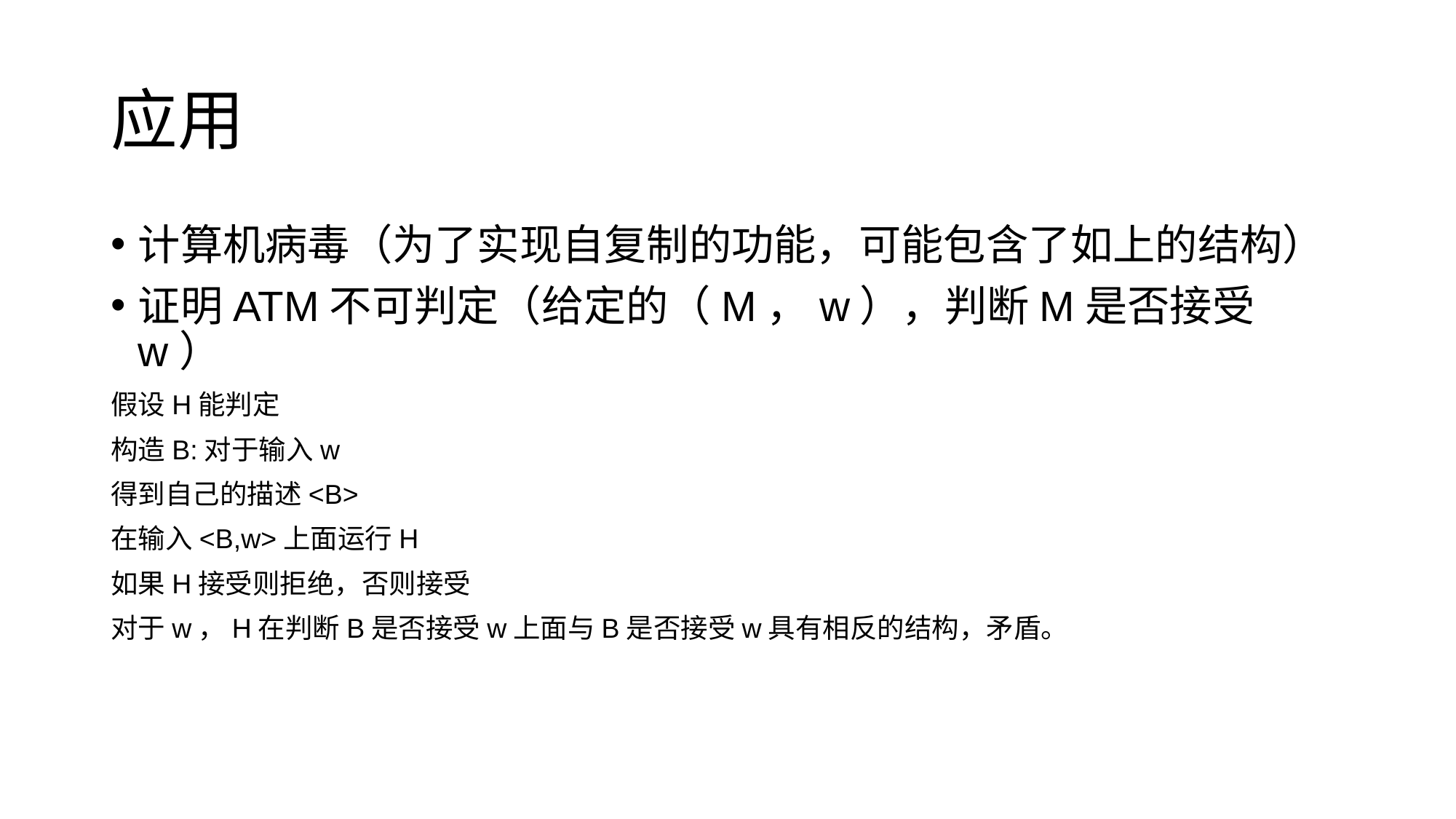

# 应用
计算机病毒（为了实现自复制的功能，可能包含了如上的结构）
证明ATM不可判定（给定的（M，w），判断M是否接受w）
假设H能判定
构造B:对于输入w
得到自己的描述<B>
在输入<B,w>上面运行H
如果H接受则拒绝，否则接受
对于w，H在判断B是否接受w上面与B是否接受w具有相反的结构，矛盾。